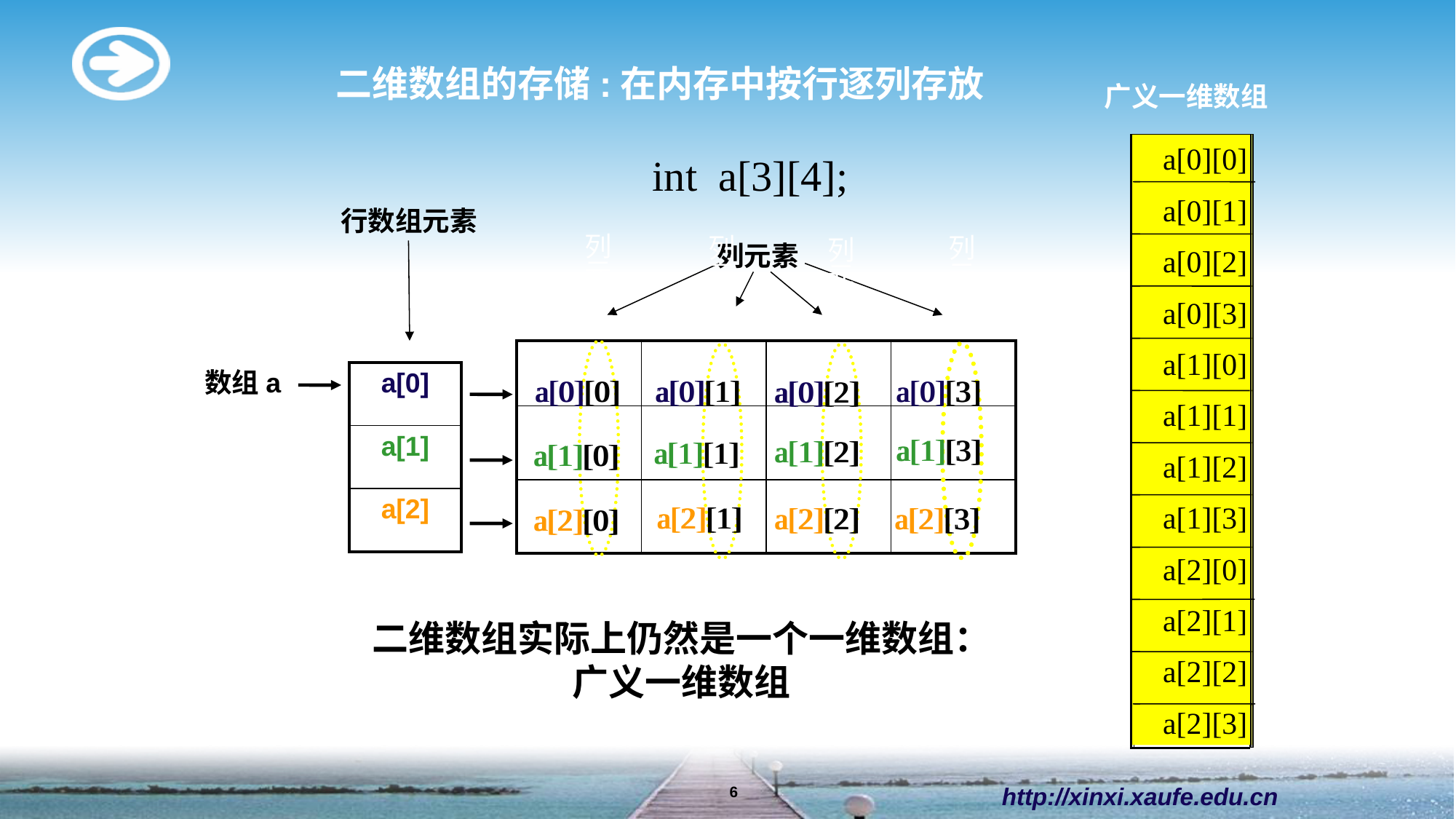

二维数组的存储:在内存中按行逐列存放
广义一维数组

10

20

30

40

50

60
70

80

90

91

92

93

a[0][0]

a[0][1]

a[0][2]

a[0][3]

a[1][0]

a[1][1]
a[1][2]

a[1][3]

a[2][0]

a[2][1]

a[2][2]

a[2][3]

a[0][0]

a[0][1]

a[0][2]

a[0][3]

a[1][0]

a[1][1]
a[1][2]

a[1][3]

a[2][0]

a[2][1]

a[2][2]

a[2][3]

int  a[3][4];
行数组元素
列元素
列
元
素
0

列
元
素
1

列
元
素
3

列
元
素
2

|  |  |  |  |
| --- | --- | --- | --- |
|  |  |  |  |
|  |  |  |  |
数组a
| a[0] |
| --- |
| a[1] |
| a[2] |
a[0][1]
a[0][1]
a[0][3]
a[0][3]
a[0][0]
a[0][0]
a[0][2]
a[0][2]

a[1][3]
a[1][3]
a[1][2]
a[1][2]
a[1][1]
a[1][1]
a[1][0]
a[1][0]

a[2][1]
a[2][1]
a[2][2]
a[2][2]
a[2][3]
a[2][3]
a[2][0]
a[2][0]

二维数组实际上仍然是一个一维数组：广义一维数组
在内存中按行逐列存放
http://xinxi.xaufe.edu.cn
6